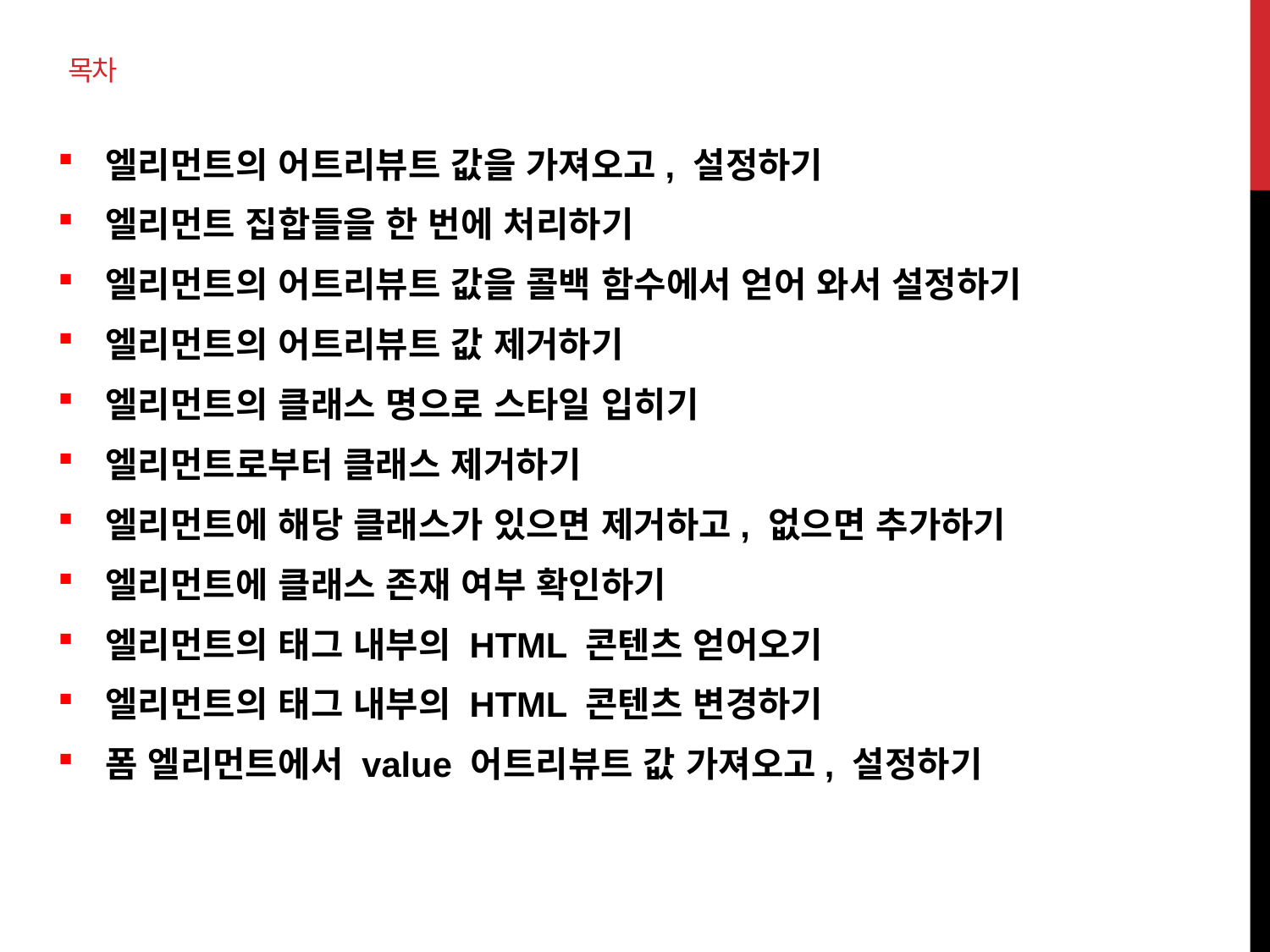

# 목차
엘리먼트의 어트리뷰트 값을 가져오고, 설정하기
엘리먼트 집합들을 한 번에 처리하기
엘리먼트의 어트리뷰트 값을 콜백 함수에서 얻어 와서 설정하기
엘리먼트의 어트리뷰트 값 제거하기
엘리먼트의 클래스 명으로 스타일 입히기
엘리먼트로부터 클래스 제거하기
엘리먼트에 해당 클래스가 있으면 제거하고, 없으면 추가하기
엘리먼트에 클래스 존재 여부 확인하기
엘리먼트의 태그 내부의 HTML 콘텐츠 얻어오기
엘리먼트의 태그 내부의 HTML 콘텐츠 변경하기
폼 엘리먼트에서 value 어트리뷰트 값 가져오고, 설정하기